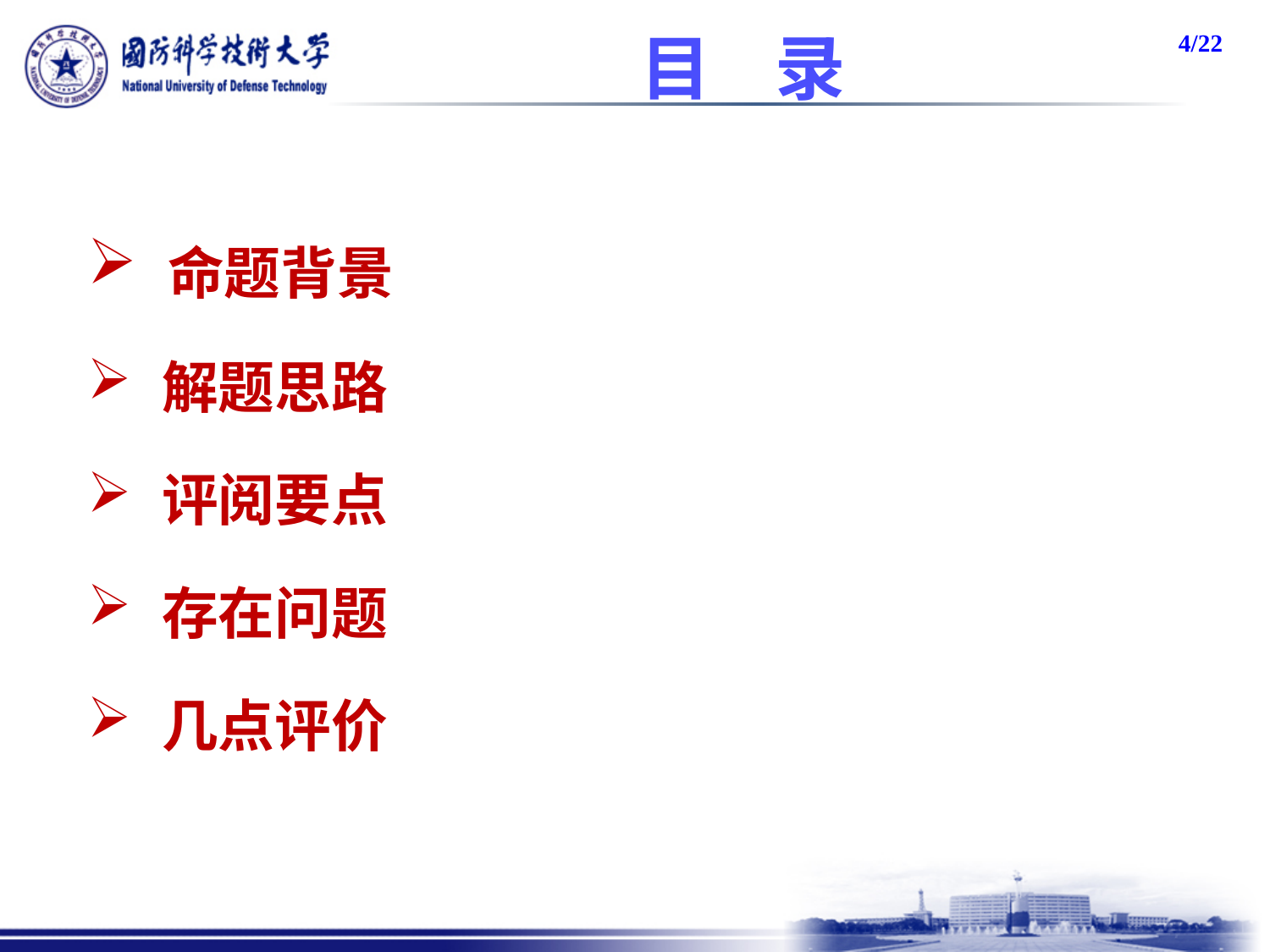

# 目    录
 命题背景
 解题思路
 评阅要点
 存在问题
 几点评价